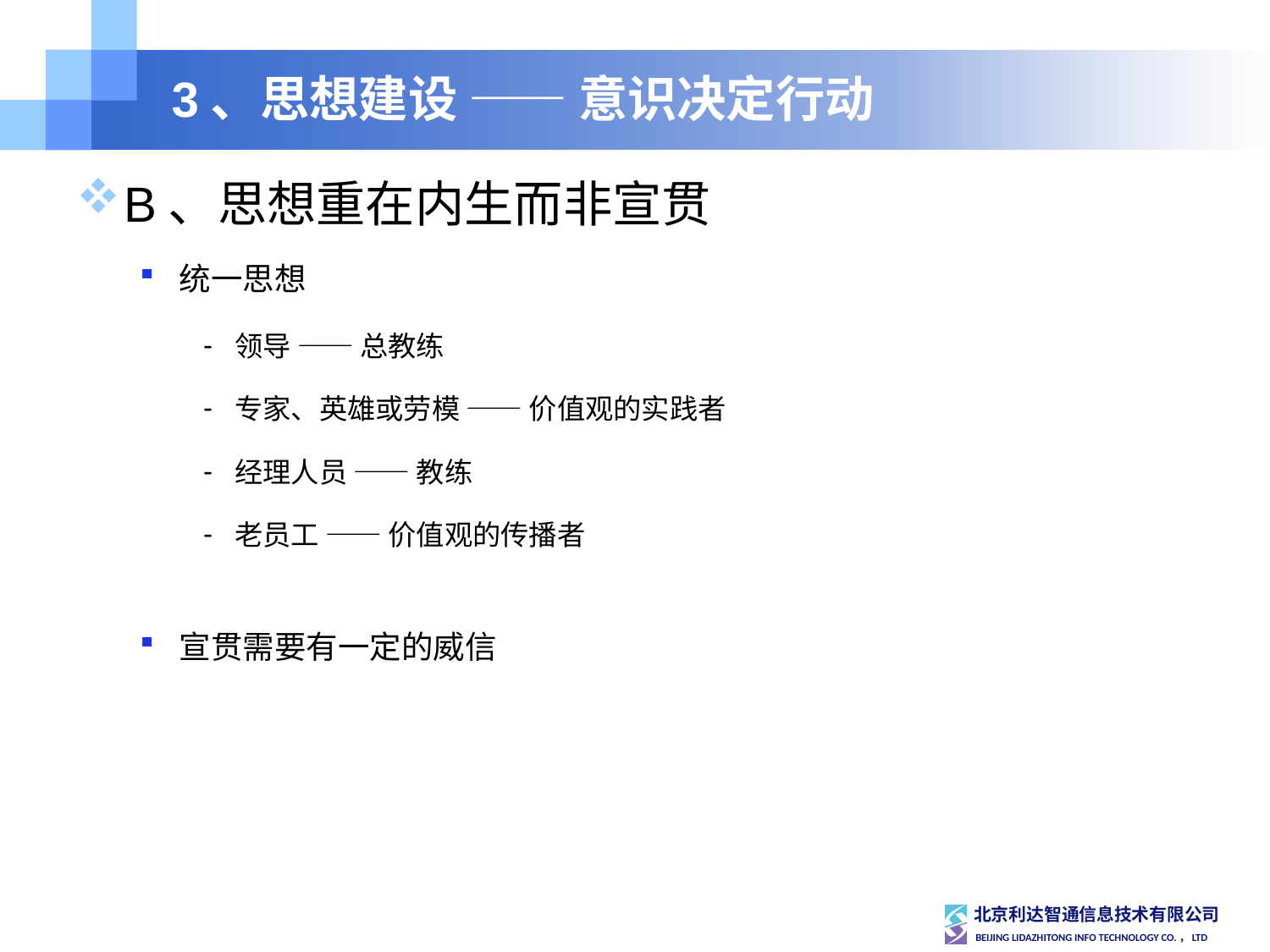

# 3、思想建设 —— 意识决定行动
B、思想重在内生而非宣贯
统一思想
领导 —— 总教练
专家、英雄或劳模 —— 价值观的实践者
经理人员 —— 教练
老员工 —— 价值观的传播者

宣贯需要有一定的威信